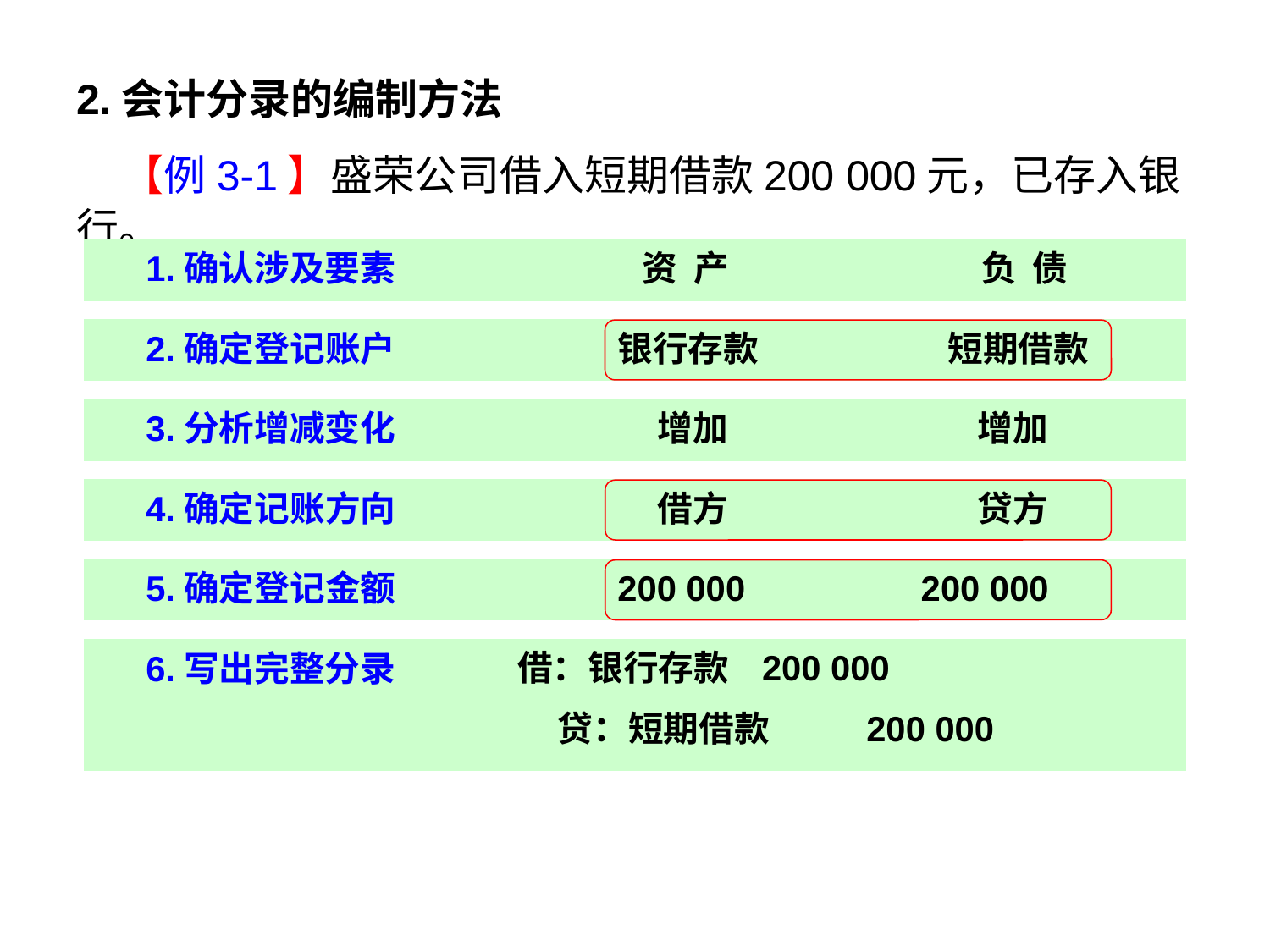

2.会计分录的编制方法
   【例3-1】盛荣公司借入短期借款200 000元，已存入银行。
     1.确认涉及要素
资  产
负  债

     2.确定登记账户
银行存款
短期借款
     3.分析增减变化
增加
增加

     4.确定记账方向
借方
贷方
     5.确定登记金额
200 000

  200 000
借：银行存款   200 000
     6.写出完整分录
贷：短期借款           200 000

34